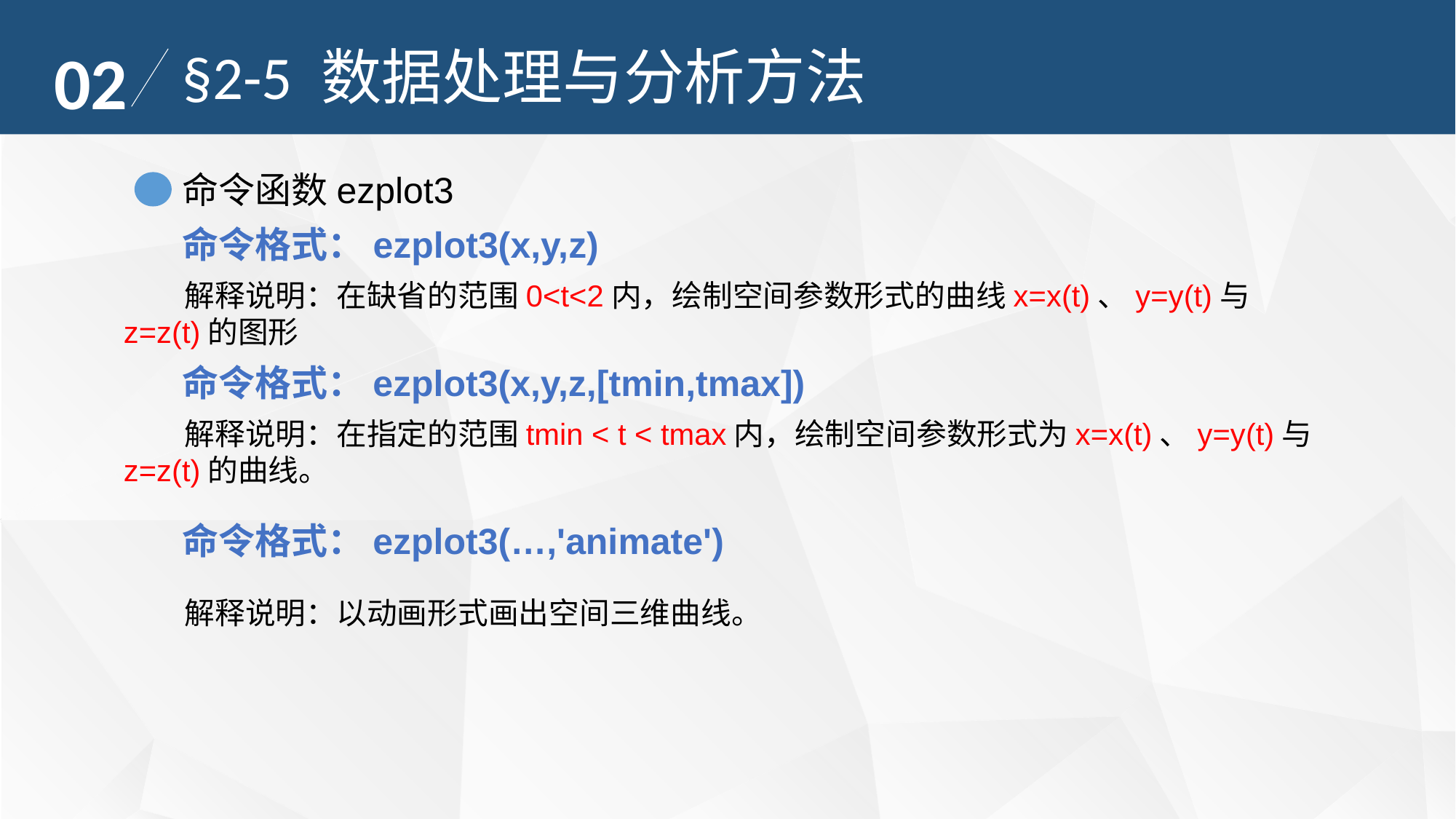

02
§2-5 数据处理与分析方法
命令函数ezplot3

命令格式：ezplot3(x,y,z)
        解释说明：在缺省的范围0<t<2内，绘制空间参数形式的曲线x=x(t)、y=y(t)与z=z(t)的图形
命令格式：ezplot3(x,y,z,[tmin,tmax])
        解释说明：在指定的范围tmin < t < tmax内，绘制空间参数形式为x=x(t)、y=y(t)与z=z(t)的曲线。
命令格式：ezplot3(…,'animate')
        解释说明：以动画形式画出空间三维曲线。